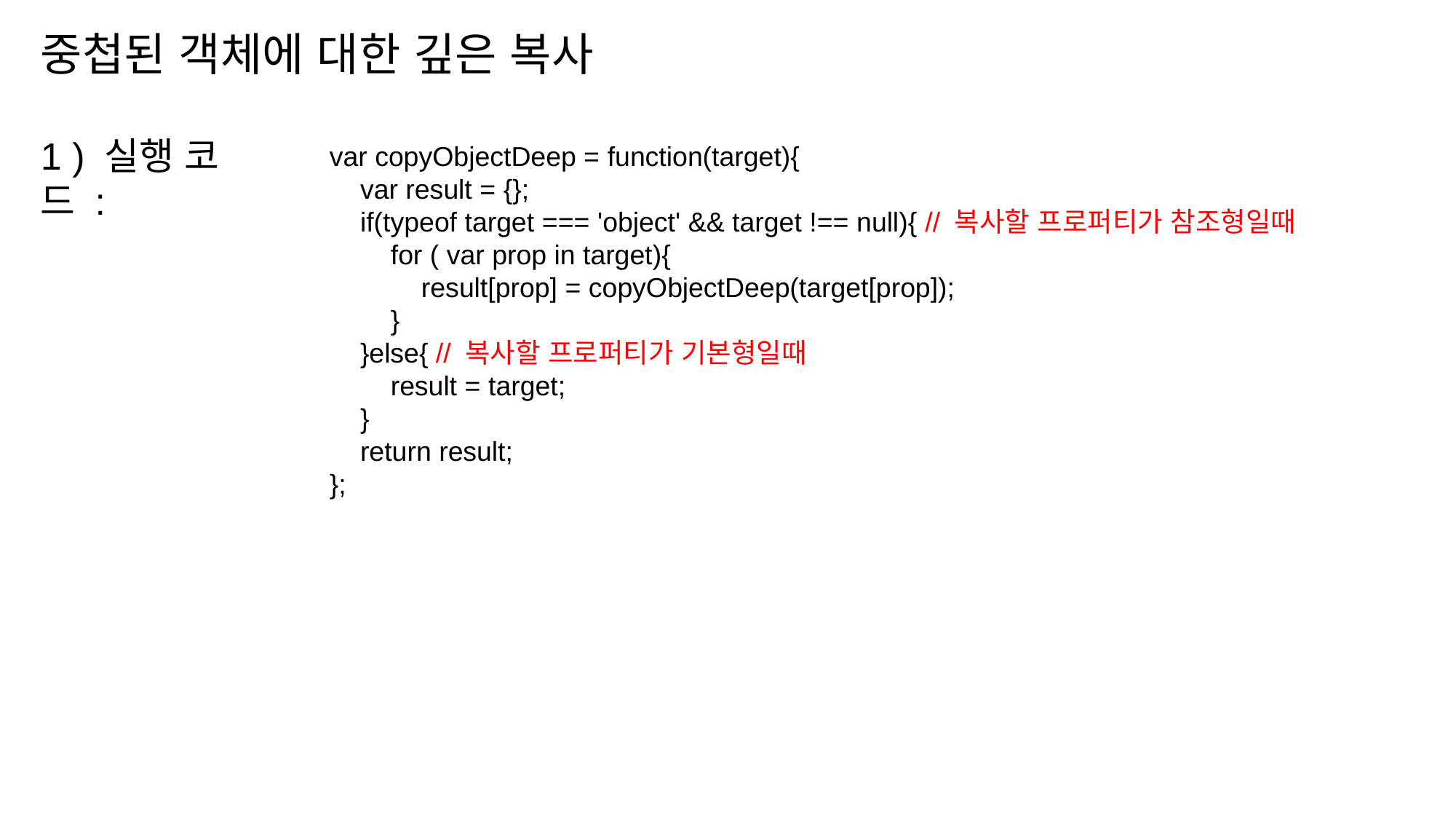

중첩된 객체에 대한 깊은 복사
1 ) 실행 코드 :
var copyObjectDeep = function(target){
    var result = {};
    if(typeof target === 'object' && target !== null){ // 복사할 프로퍼티가 참조형일때
        for ( var prop in target){
            result[prop] = copyObjectDeep(target[prop]);
        }
    }else{ // 복사할 프로퍼티가 기본형일때
        result = target;
    }
    return result;
};